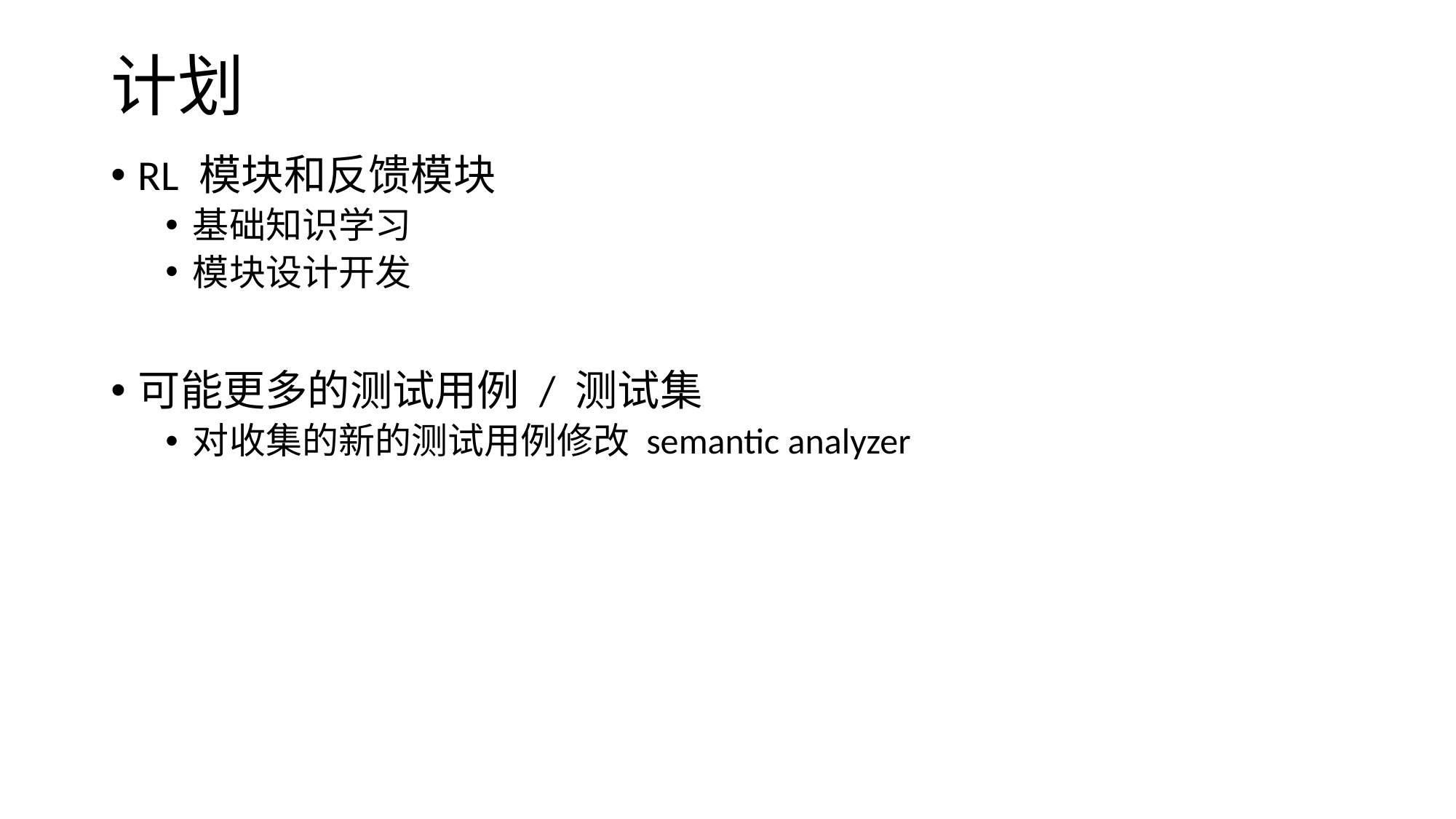

# 计划
RL 模块和反馈模块
基础知识学习
模块设计开发

可能更多的测试用例 / 测试集
对收集的新的测试用例修改 semantic analyzer